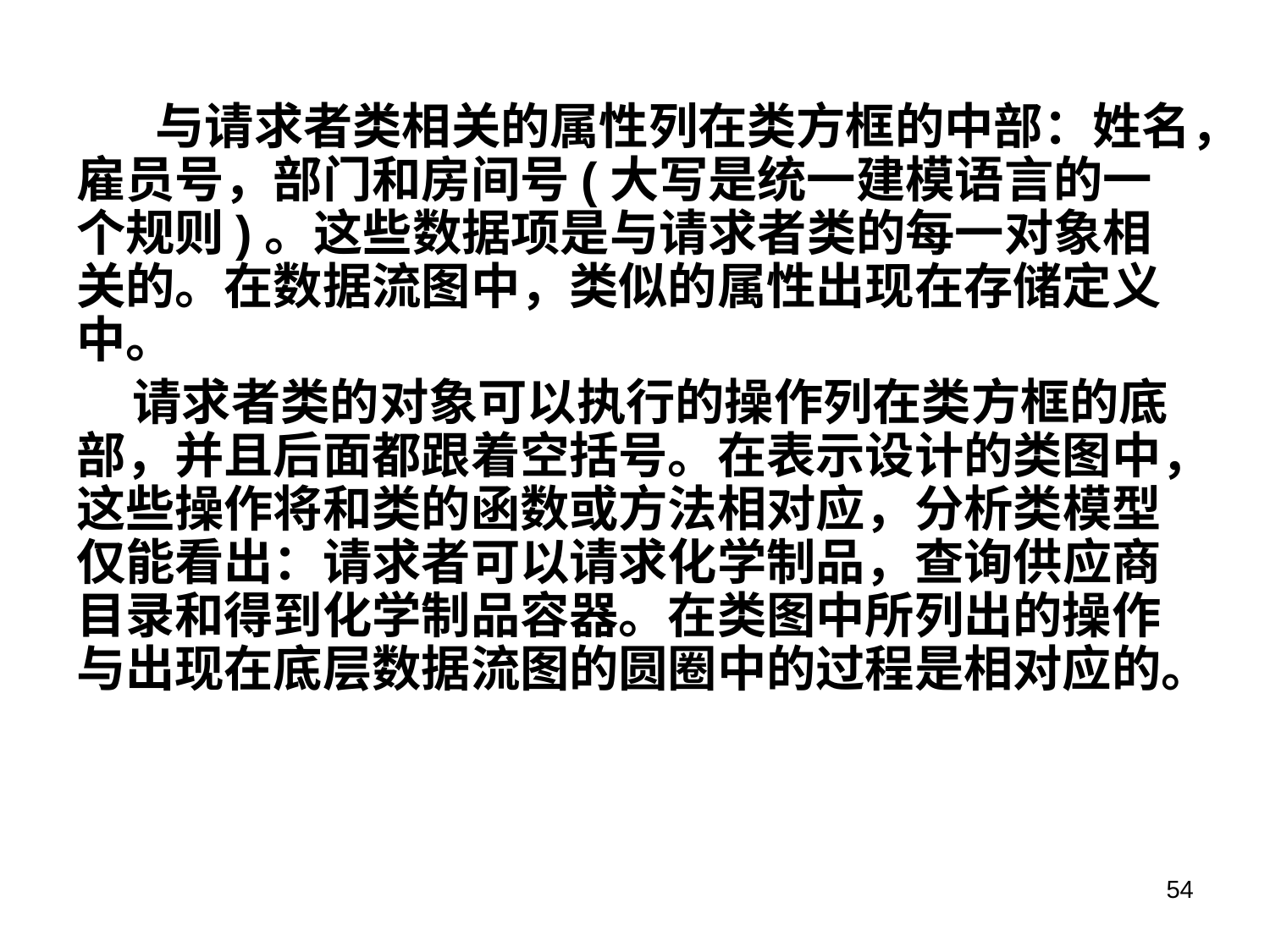

与请求者类相关的属性列在类方框的中部：姓名，雇员号，部门和房间号(大写是统一建模语言的一个规则)。这些数据项是与请求者类的每一对象相关的。在数据流图中，类似的属性出现在存储定义中。
    请求者类的对象可以执行的操作列在类方框的底部，并且后面都跟着空括号。在表示设计的类图中，这些操作将和类的函数或方法相对应，分析类模型仅能看出：请求者可以请求化学制品，查询供应商目录和得到化学制品容器。在类图中所列出的操作与出现在底层数据流图的圆圈中的过程是相对应的。

54